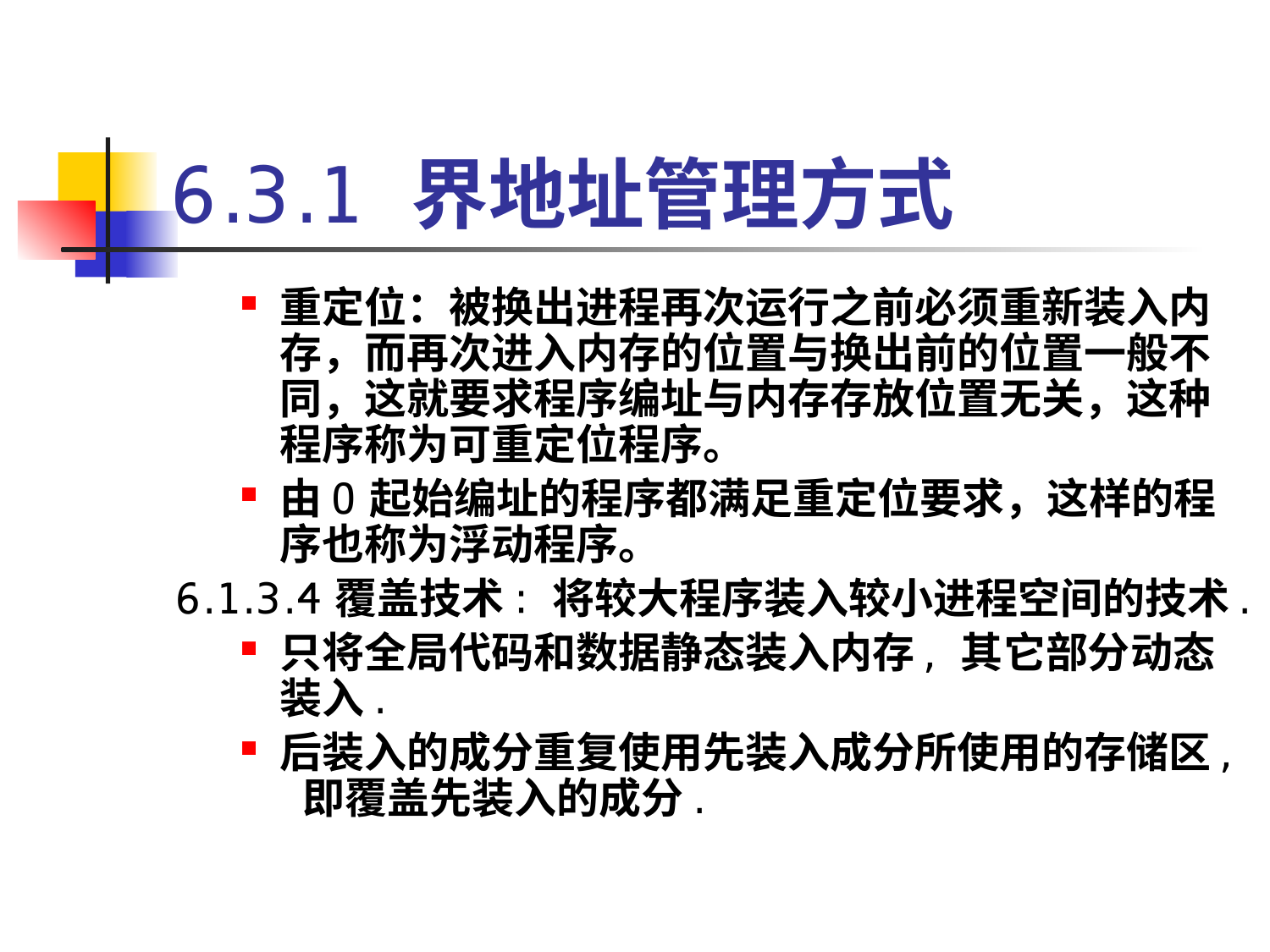

# 6.3.1 界地址管理方式
重定位：被换出进程再次运行之前必须重新装入内存，而再次进入内存的位置与换出前的位置一般不同，这就要求程序编址与内存存放位置无关，这种程序称为可重定位程序。
由0起始编址的程序都满足重定位要求，这样的程序也称为浮动程序。
6.1.3.4覆盖技术: 将较大程序装入较小进程空间的技术.
只将全局代码和数据静态装入内存, 其它部分动态装入.
后装入的成分重复使用先装入成分所使用的存储区, 即覆盖先装入的成分.